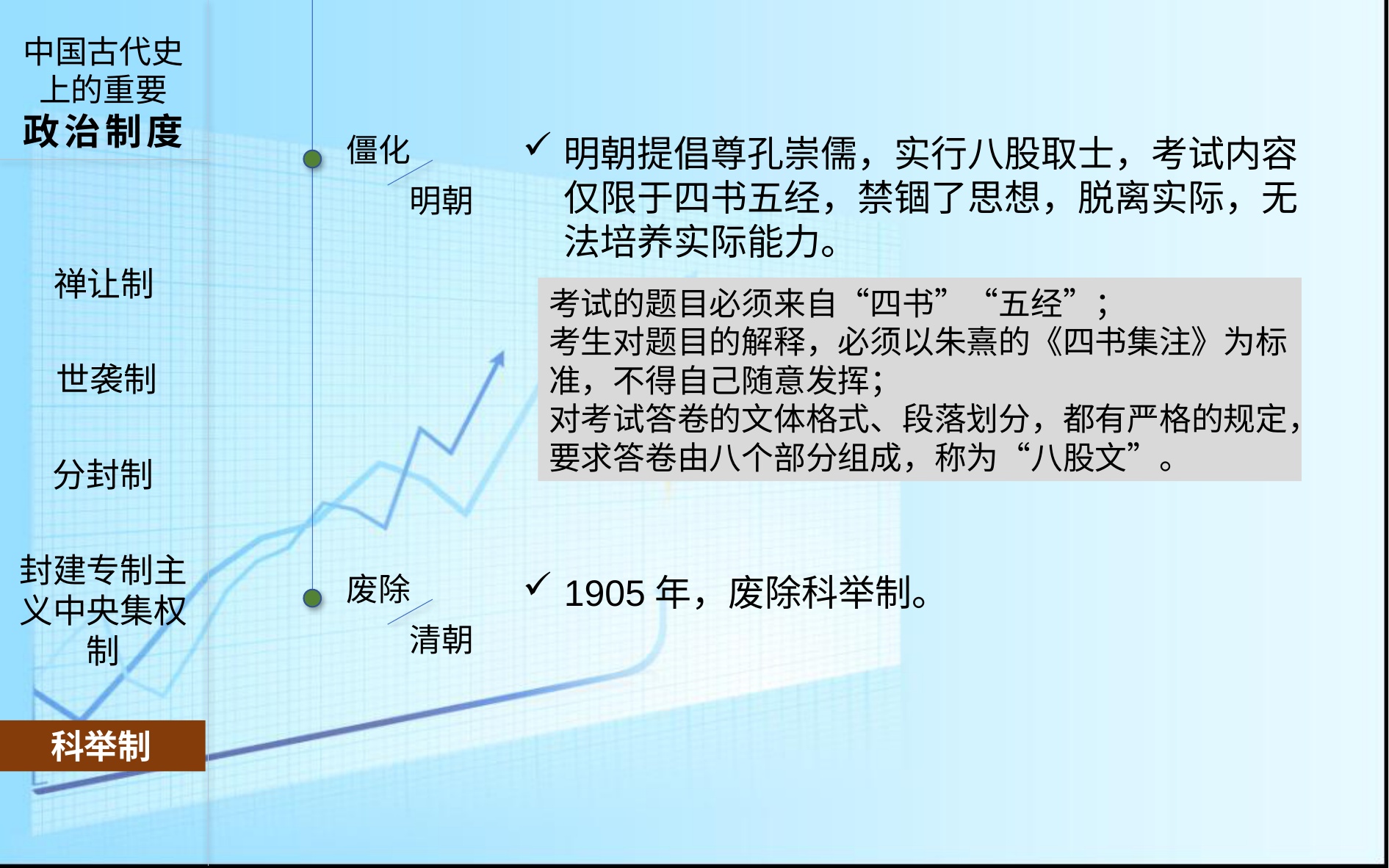

中国古代史上的重要
政治制度
僵化
明朝
明朝提倡尊孔崇儒，实行八股取士，考试内容仅限于四书五经，禁锢了思想，脱离实际，无法培养实际能力。

禅让制
考试的题目必须来自“四书”“五经”；
考生对题目的解释，必须以朱熹的《四书集注》为标准，不得自己随意发挥；
对考试答卷的文体格式、段落划分，都有严格的规定，要求答卷由八个部分组成，称为“八股文”。
世袭制
分封制
封建专制主义中央集权制
废除
清朝
1905年，废除科举制。

科举制